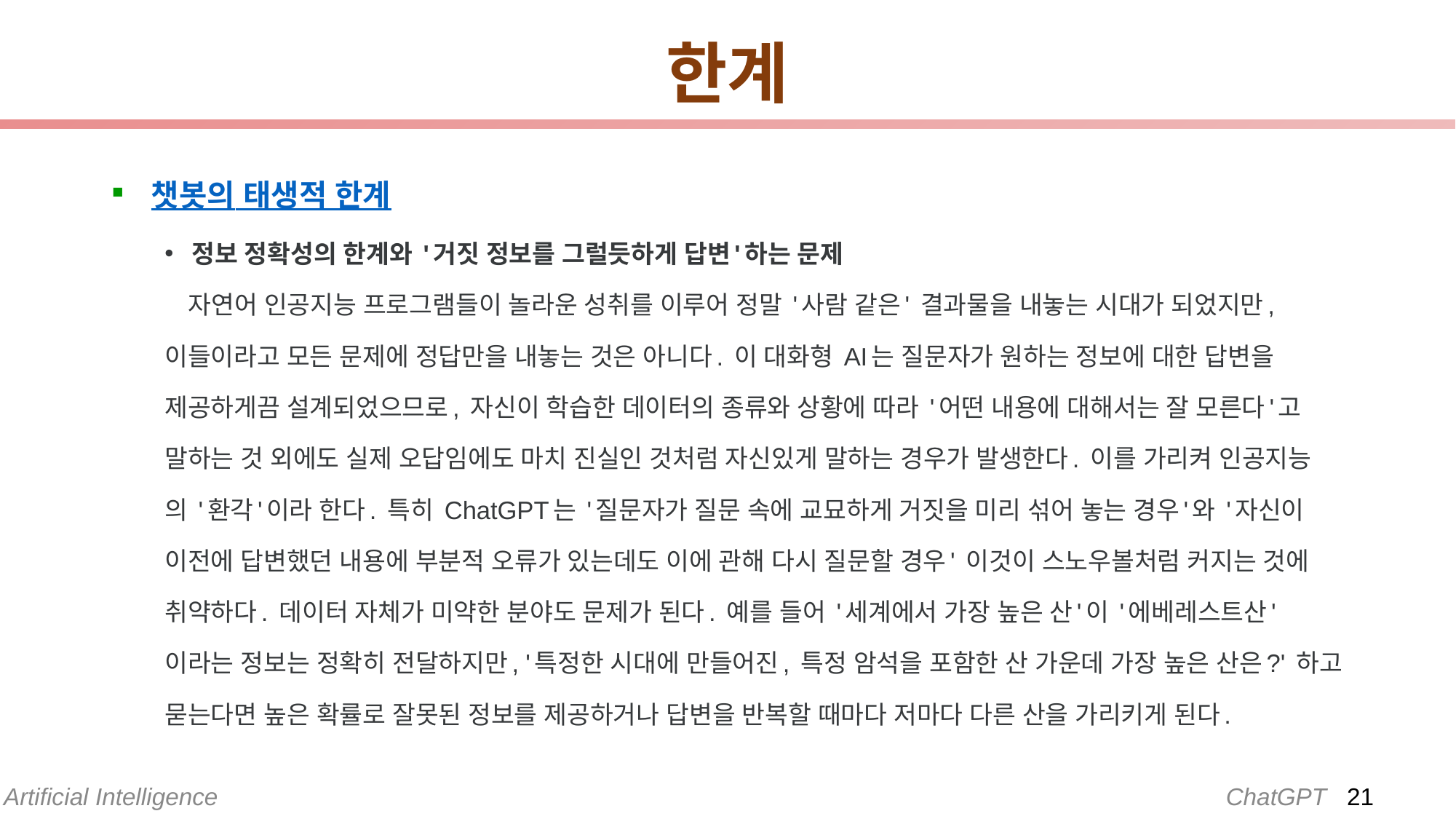

# 한계
챗봇의 태생적 한계
정보 정확성의 한계와 '거짓 정보를 그럴듯하게 답변'하는 문제
   자연어 인공지능 프로그램들이 놀라운 성취를 이루어 정말 '사람 같은' 결과물을 내놓는 시대가 되었지만, 이들이라고 모든 문제에 정답만을 내놓는 것은 아니다. 이 대화형 AI는 질문자가 원하는 정보에 대한 답변을 제공하게끔 설계되었으므로, 자신이 학습한 데이터의 종류와 상황에 따라 '어떤 내용에 대해서는 잘 모른다'고 말하는 것 외에도 실제 오답임에도 마치 진실인 것처럼 자신있게 말하는 경우가 발생한다. 이를 가리켜 인공지능의 '환각'이라 한다. 특히 ChatGPT는 '질문자가 질문 속에 교묘하게 거짓을 미리 섞어 놓는 경우'와 '자신이 이전에 답변했던 내용에 부분적 오류가 있는데도 이에 관해 다시 질문할 경우' 이것이 스노우볼처럼 커지는 것에 취약하다. 데이터 자체가 미약한 분야도 문제가 된다. 예를 들어 '세계에서 가장 높은 산'이 '에베레스트산'이라는 정보는 정확히 전달하지만, '특정한 시대에 만들어진, 특정 암석을 포함한 산 가운데 가장 높은 산은?' 하고 묻는다면 높은 확률로 잘못된 정보를 제공하거나 답변을 반복할 때마다 저마다 다른 산을 가리키게 된다.